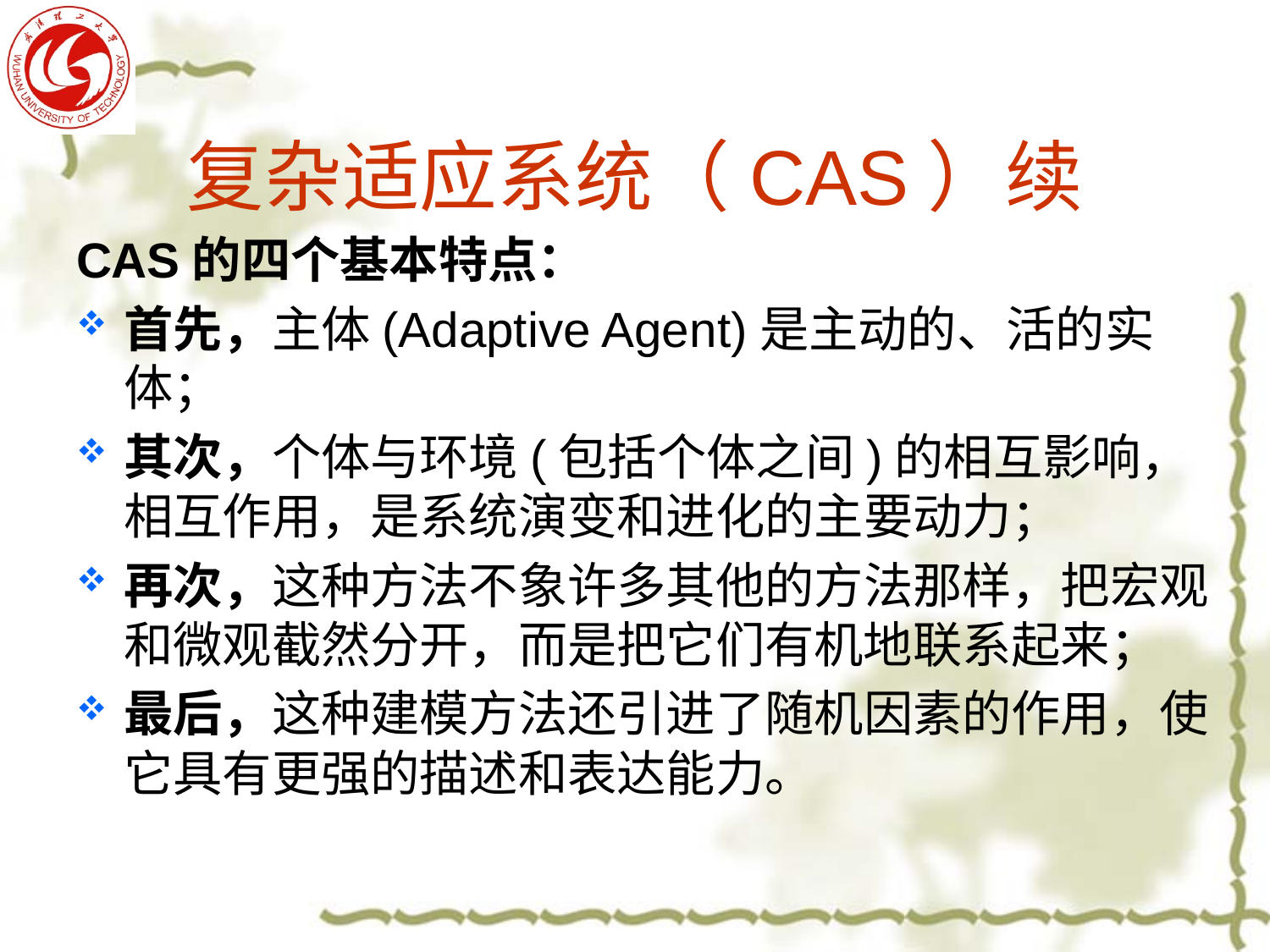

# 复杂适应系统（CAS）续
CAS的四个基本特点：
首先，主体(Adaptive Agent)是主动的、活的实体；
其次，个体与环境(包括个体之间)的相互影响，相互作用，是系统演变和进化的主要动力；
再次，这种方法不象许多其他的方法那样，把宏观和微观截然分开，而是把它们有机地联系起来；
最后，这种建模方法还引进了随机因素的作用，使它具有更强的描述和表达能力。